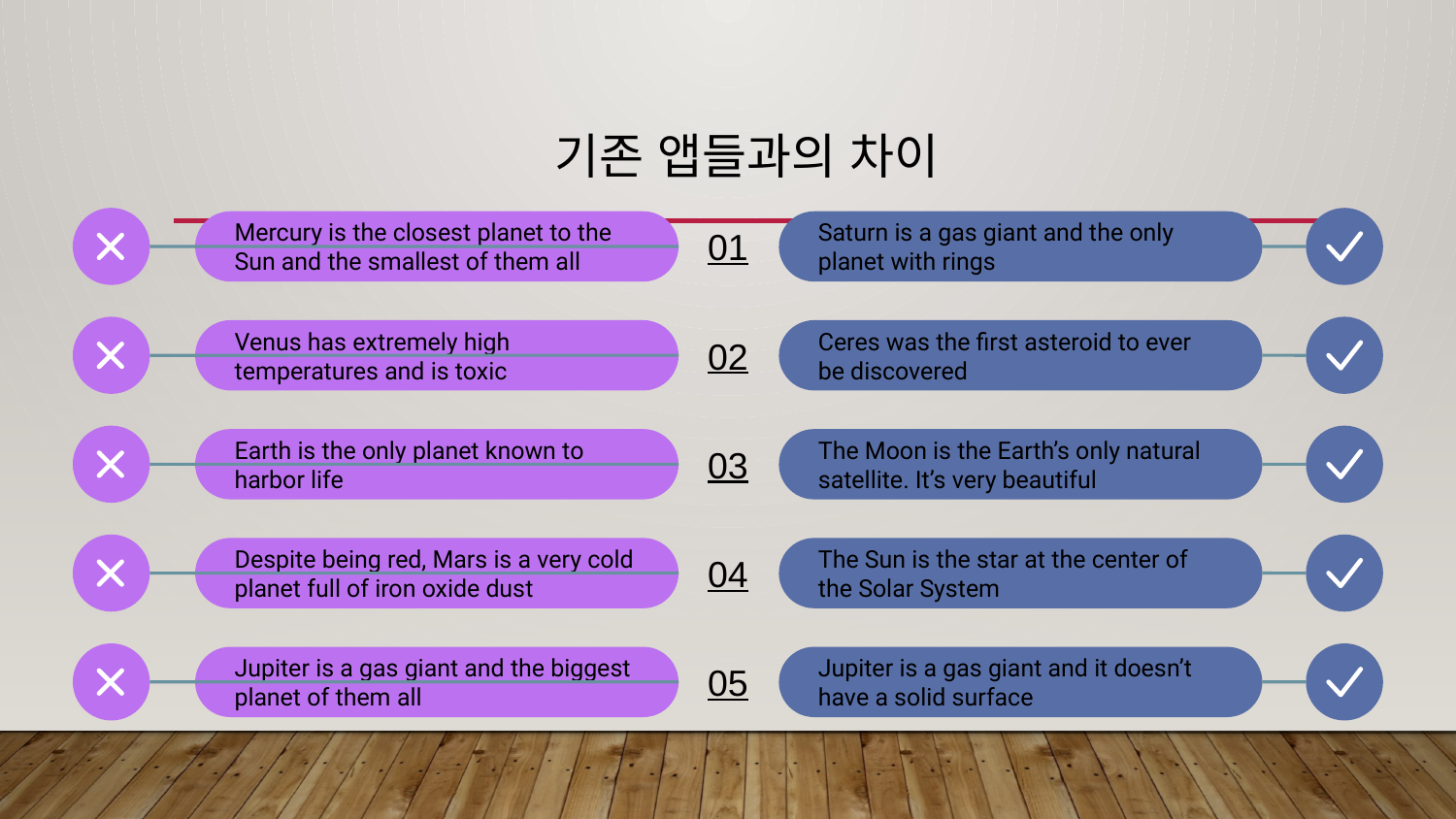

# 기존 앱들과의 차이

01
Mercury is the closest planet to the Sun and the smallest of them all
Saturn is a gas giant and the only planet with rings

02
Venus has extremely high temperatures and is toxic
Ceres was the first asteroid to ever be discovered

03
Earth is the only planet known to harbor life
The Moon is the Earth’s only natural satellite. It’s very beautiful

04
Despite being red, Mars is a very cold planet full of iron oxide dust
The Sun is the star at the center of the Solar System

05
Jupiter is a gas giant and the biggest planet of them all
Jupiter is a gas giant and it doesn’t have a solid surface